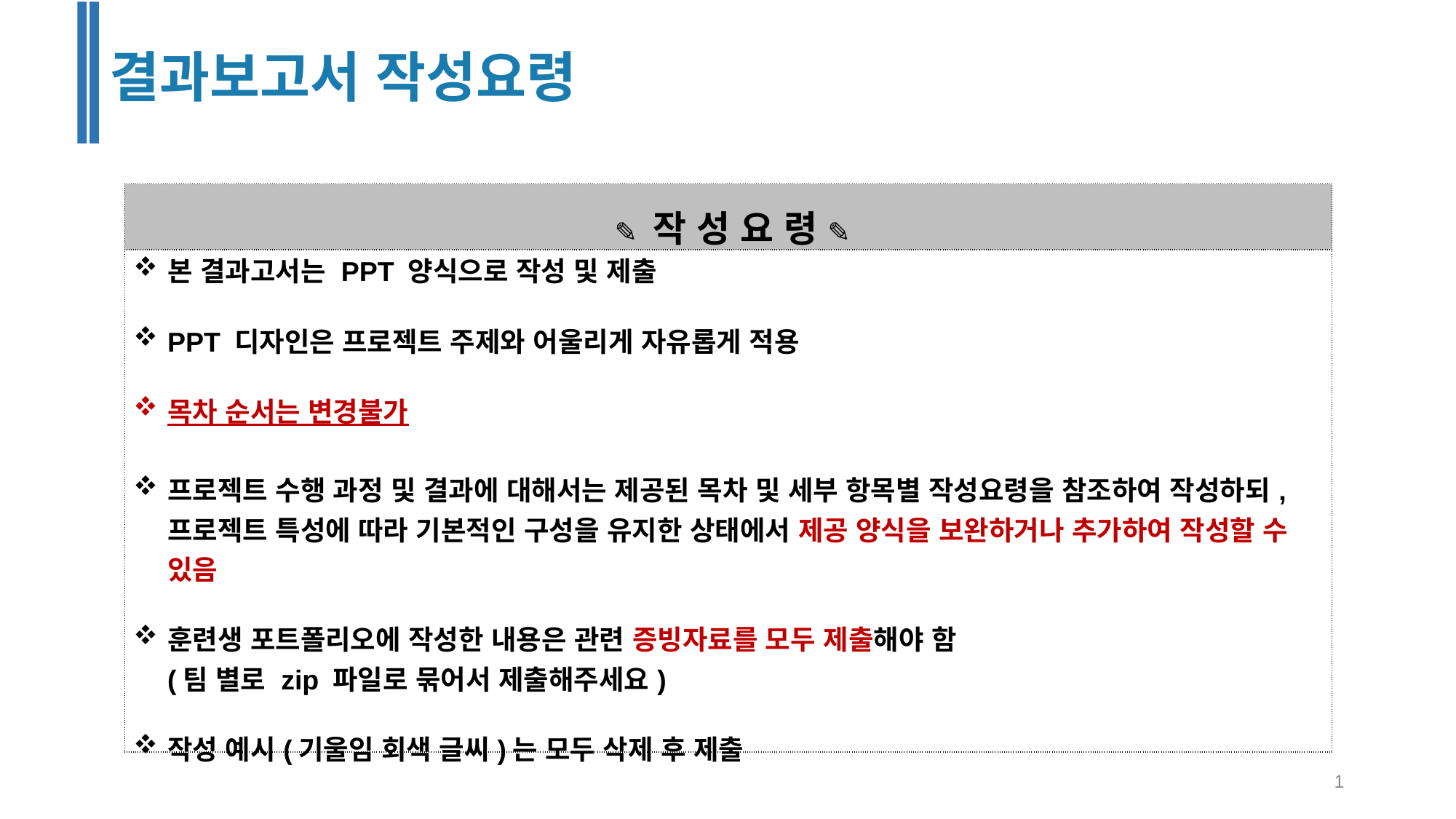

결과보고서 작성요령
| ✎ 작 성 요 령 ✎ |
| --- |
| 본 결과고서는 PPT 양식으로 작성 및 제출 PPT 디자인은 프로젝트 주제와 어울리게 자유롭게 적용 목차 순서는 변경불가 프로젝트 수행 과정 및 결과에 대해서는 제공된 목차 및 세부 항목별 작성요령을 참조하여 작성하되, 프로젝트 특성에 따라 기본적인 구성을 유지한 상태에서 제공 양식을 보완하거나 추가하여 작성할 수 있음 훈련생 포트폴리오에 작성한 내용은 관련 증빙자료를 모두 제출해야 함 (팀 별로 zip 파일로 묶어서 제출해주세요) 작성 예시(기울임 회색 글씨)는 모두 삭제 후 제출 |
1